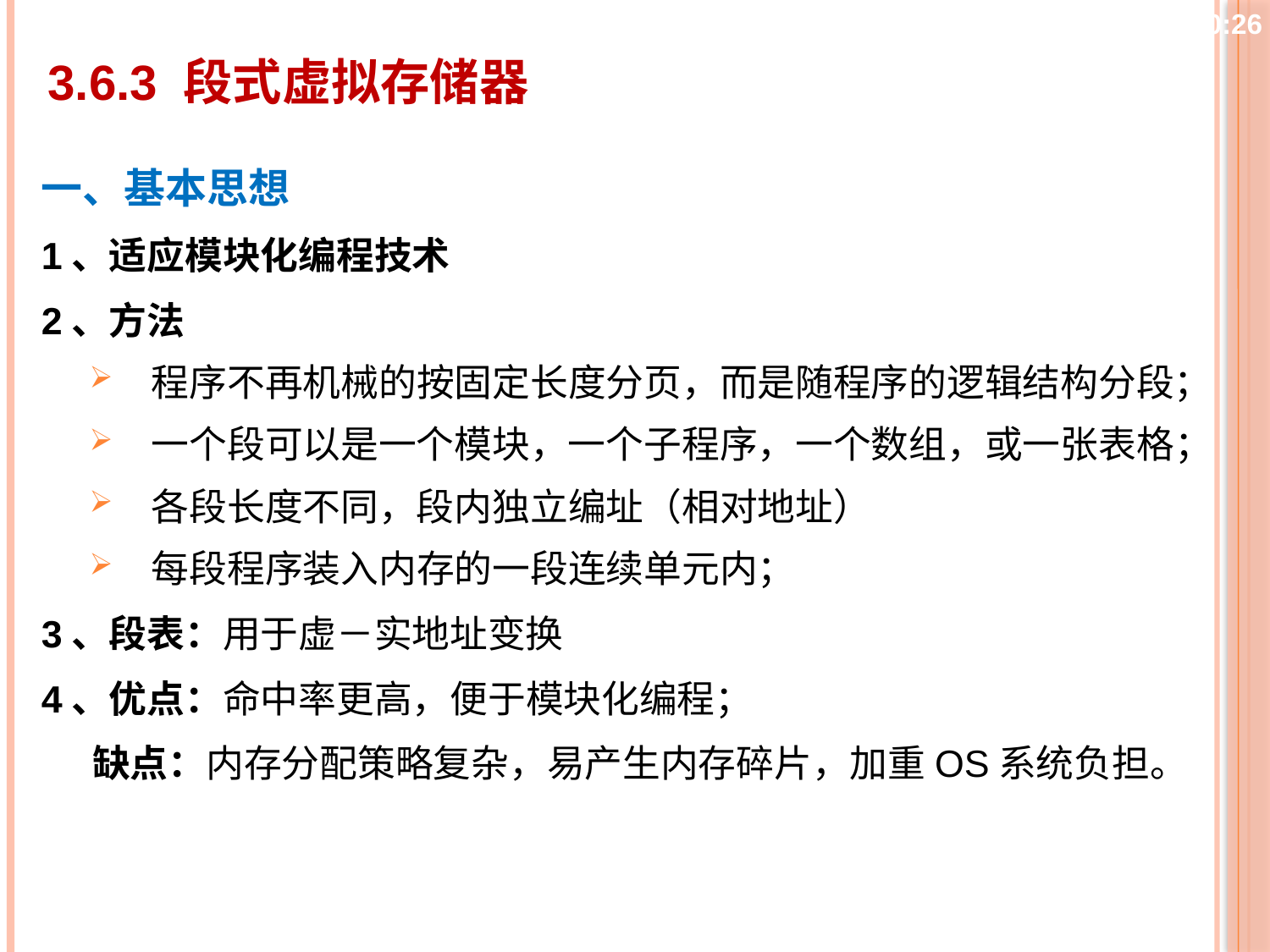

10:26
# 3.6.3 段式虚拟存储器
一、基本思想
1、适应模块化编程技术
2、方法
程序不再机械的按固定长度分页，而是随程序的逻辑结构分段；
一个段可以是一个模块，一个子程序，一个数组，或一张表格；
各段长度不同，段内独立编址（相对地址）
每段程序装入内存的一段连续单元内；
3、段表：用于虚－实地址变换
4、优点：命中率更高，便于模块化编程；
     缺点：内存分配策略复杂，易产生内存碎片，加重OS系统负担。